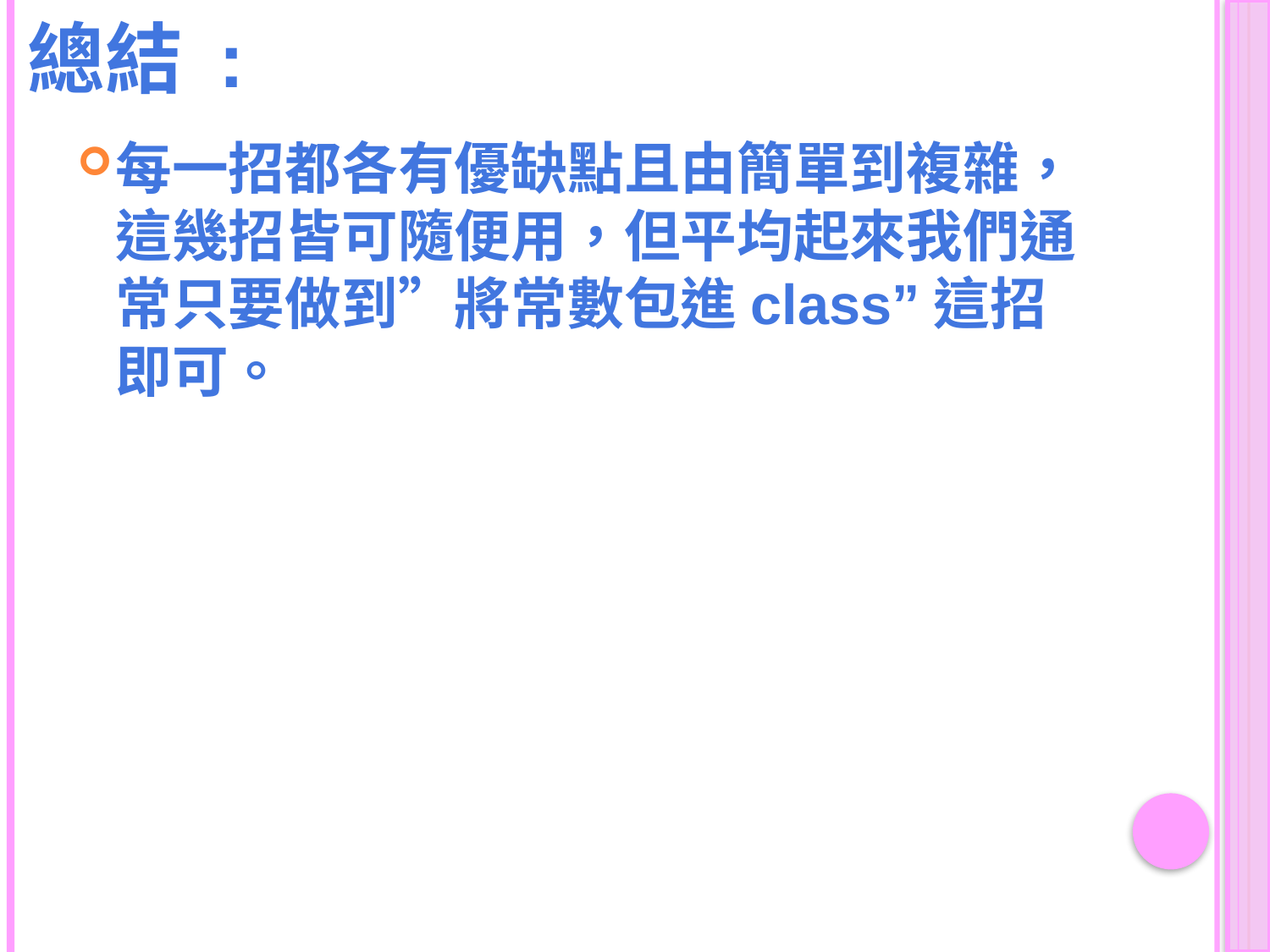

# 總結 :
每一招都各有優缺點且由簡單到複雜，這幾招皆可隨便用，但平均起來我們通常只要做到”將常數包進class”這招即可。